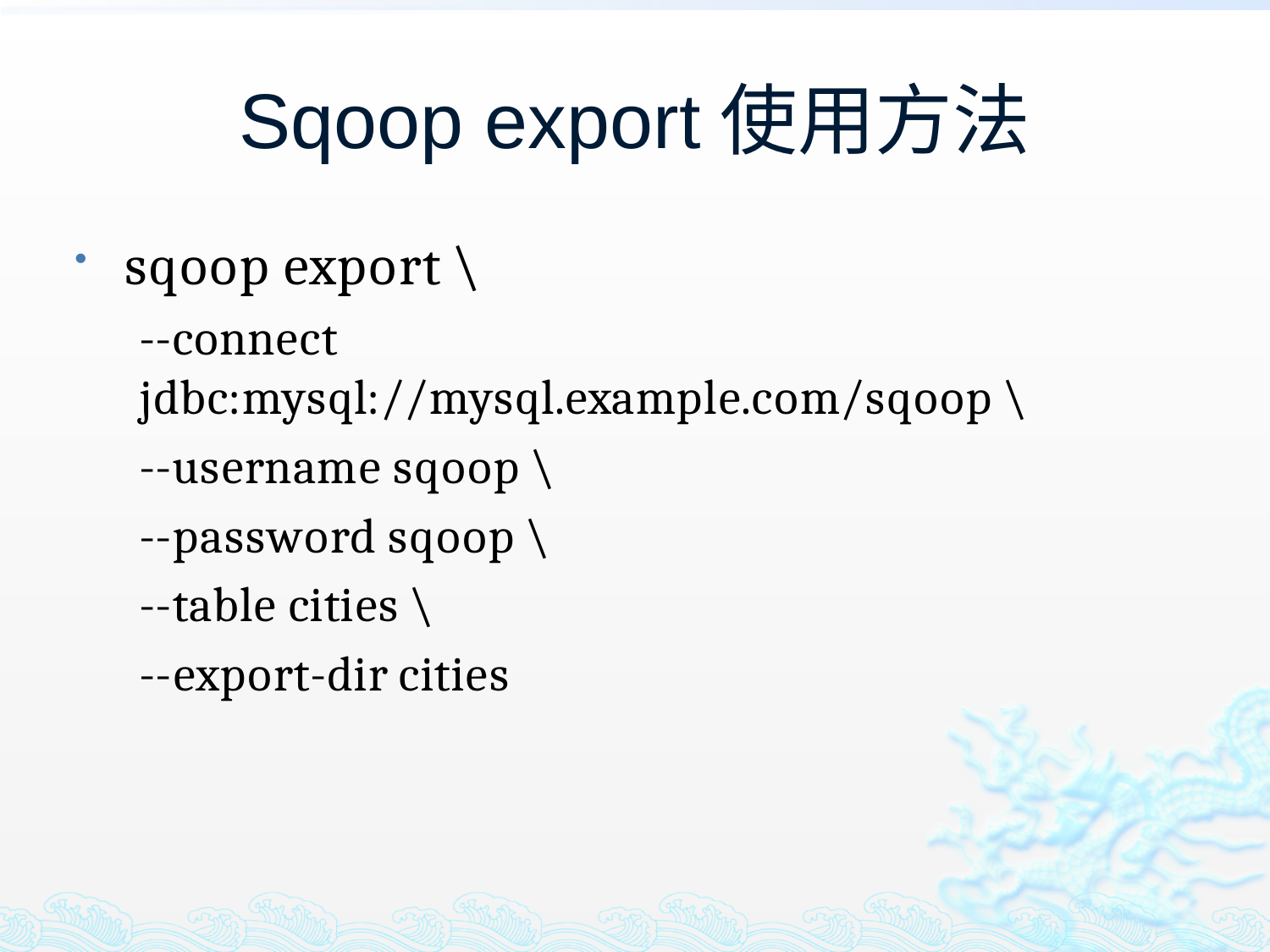

# Sqoop export使用方法
sqoop export \
--connect jdbc:mysql://mysql.example.com/sqoop \
--username sqoop \
--password sqoop \
--table cities \
--export-dir cities